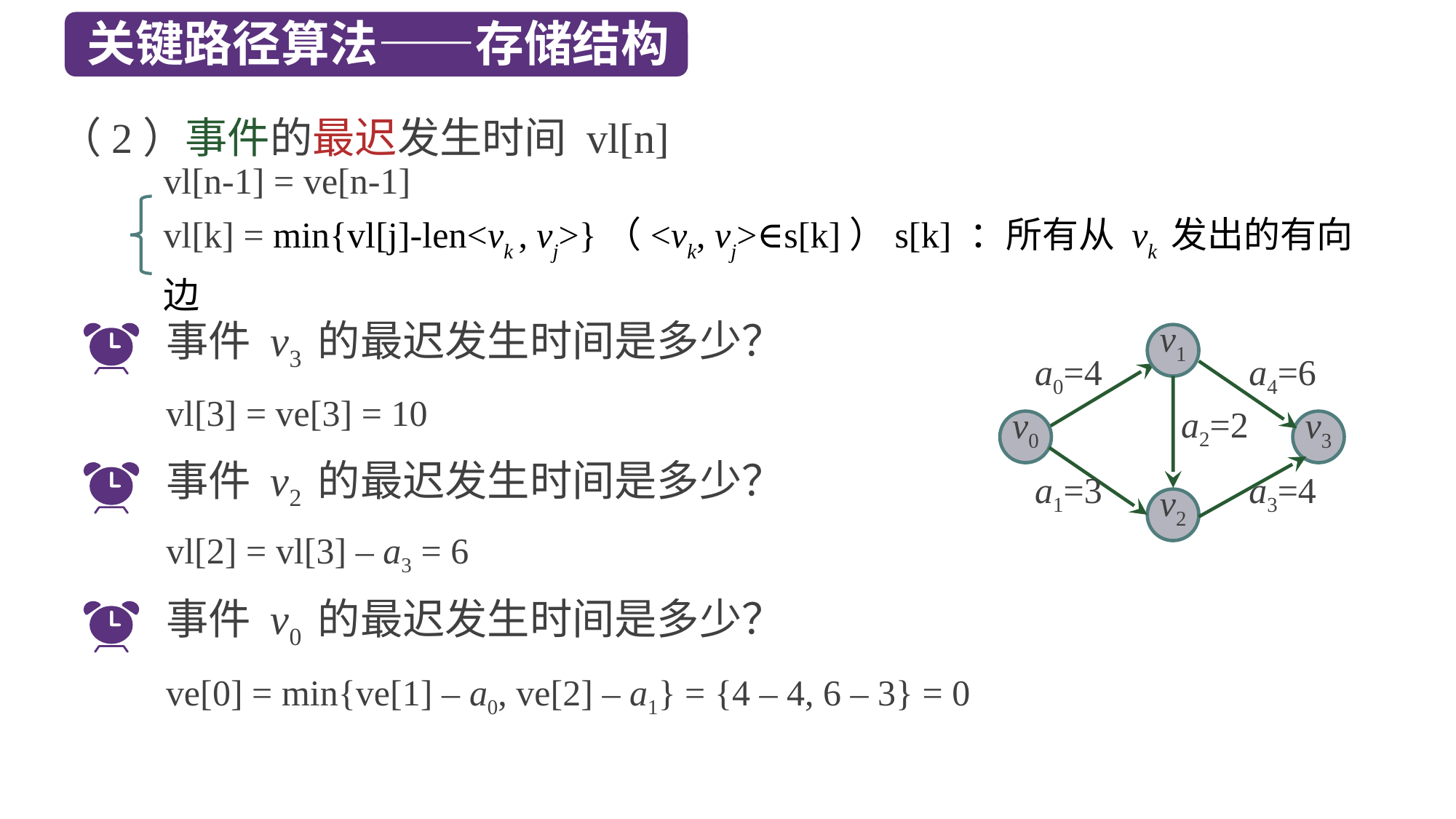

关键路径算法——存储结构

（2）事件的最迟发生时间 vl[n]
vl[n-1] = ve[n-1]
vl[k] = min{vl[j]-len<vk , vj>}（<vk, vj>∈s[k]）s[k] ：所有从 vk 发出的有向边

事件 v3 的最迟发生时间是多少？

v1
a0=4
a4=6

a2=2
v0
v3

a1=3
a3=4
v2
vl[3] = ve[3] = 10
事件 v2 的最迟发生时间是多少？

vl[2] = vl[3] – a3 = 6
事件 v0 的最迟发生时间是多少？

ve[0] = min{ve[1] – a0, ve[2] – a1} = {4 – 4, 6 – 3} = 0